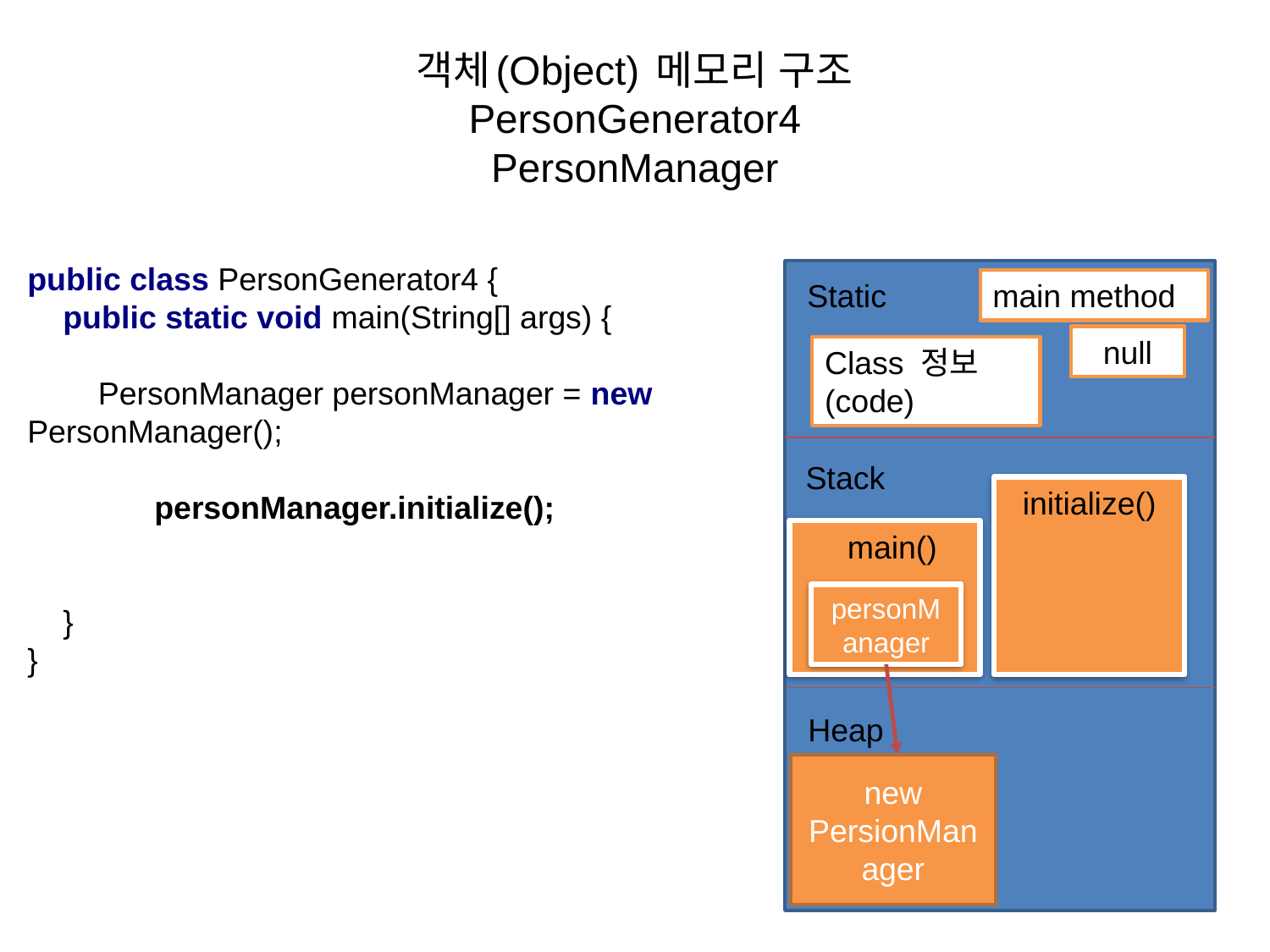

# 객체(Object) 메모리 구조 PersonGenerator4 PersonManager
public class PersonGenerator4 {
    public static void main(String[] args) {
        PersonManager personManager = new PersonManager();

	personManager.initialize();
    }
}

Static
main method
null
Class 정보(code)
Stack

initialize()

main()
personManager
Heap
new
PersionManager